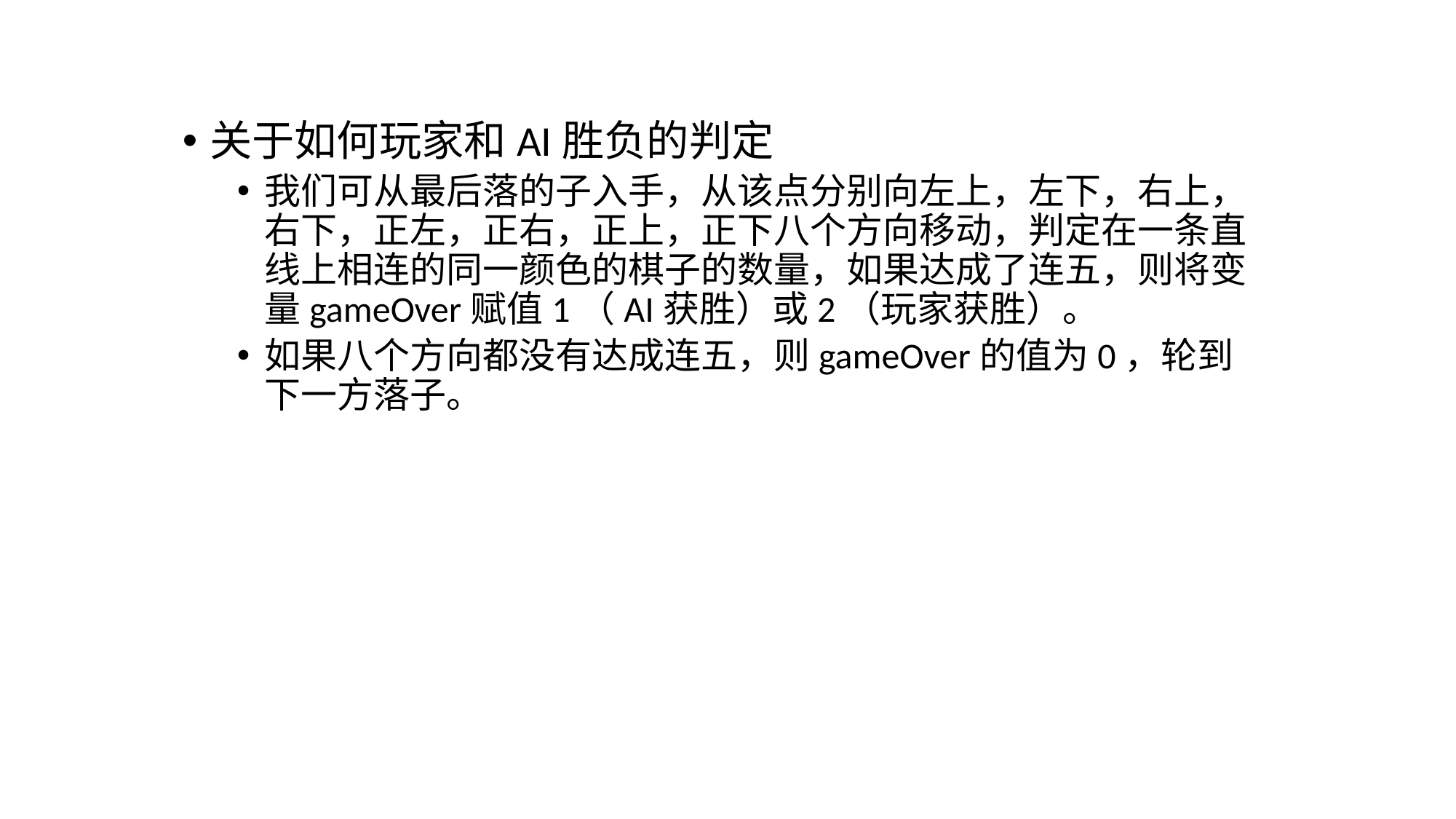

关于如何玩家和AI胜负的判定
我们可从最后落的子入手，从该点分别向左上，左下，右上，右下，正左，正右，正上，正下八个方向移动，判定在一条直线上相连的同一颜色的棋子的数量，如果达成了连五，则将变量gameOver赋值1（AI获胜）或2（玩家获胜）。
如果八个方向都没有达成连五，则gameOver的值为0，轮到下一方落子。